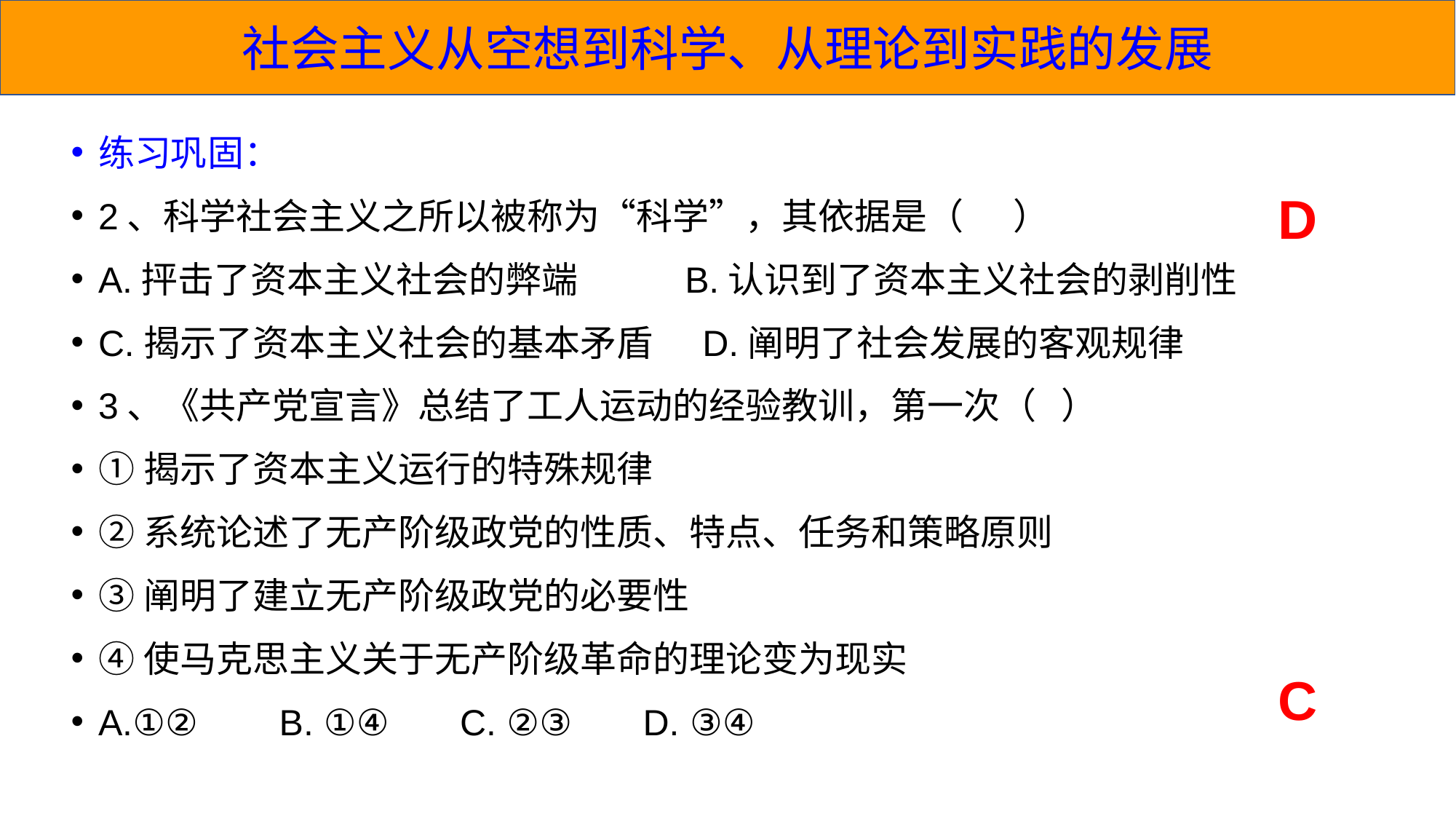

社会主义从空想到科学、从理论到实践的发展
练习巩固：
2、科学社会主义之所以被称为“科学”，其依据是（      ）
A.抨击了资本主义社会的弊端            B.认识到了资本主义社会的剥削性
C.揭示了资本主义社会的基本矛盾     D.阐明了社会发展的客观规律
3、《共产党宣言》总结了工人运动的经验教训，第一次（   ）
①揭示了资本主义运行的特殊规律
②系统论述了无产阶级政党的性质、特点、任务和策略原则
③阐明了建立无产阶级政党的必要性
④使马克思主义关于无产阶级革命的理论变为现实
A.①②        B. ①④       C. ②③       D. ③④
D
C